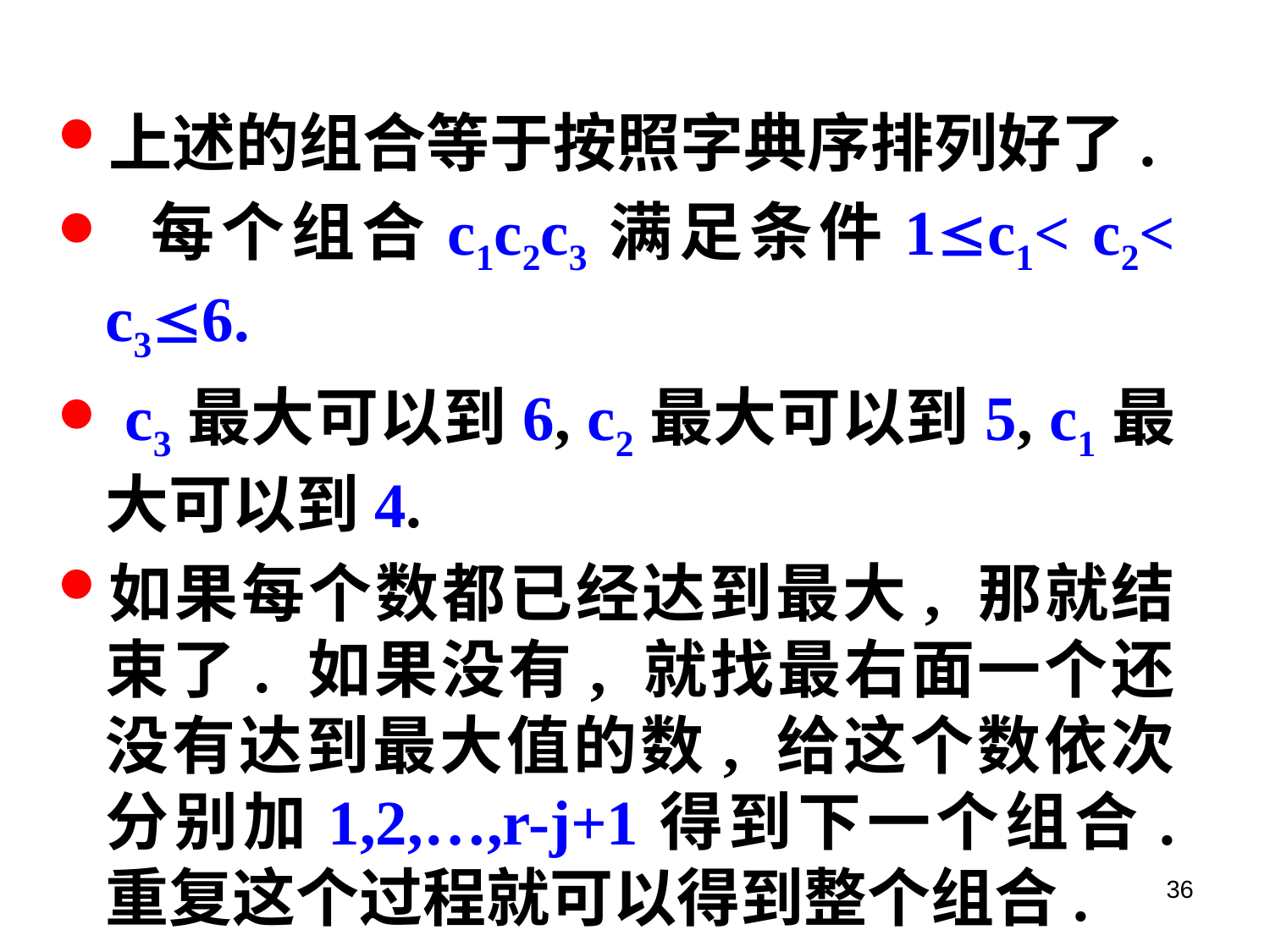

上述的组合等于按照字典序排列好了.
 每个组合c1c2c3满足条件1≤c1< c2< c3≤6.
 c3最大可以到6, c2最大可以到5, c1最大可以到4.
如果每个数都已经达到最大, 那就结束了. 如果没有, 就找最右面一个还没有达到最大值的数, 给这个数依次分别加1,2,…,r-j+1得到下一个组合. 重复这个过程就可以得到整个组合.
36